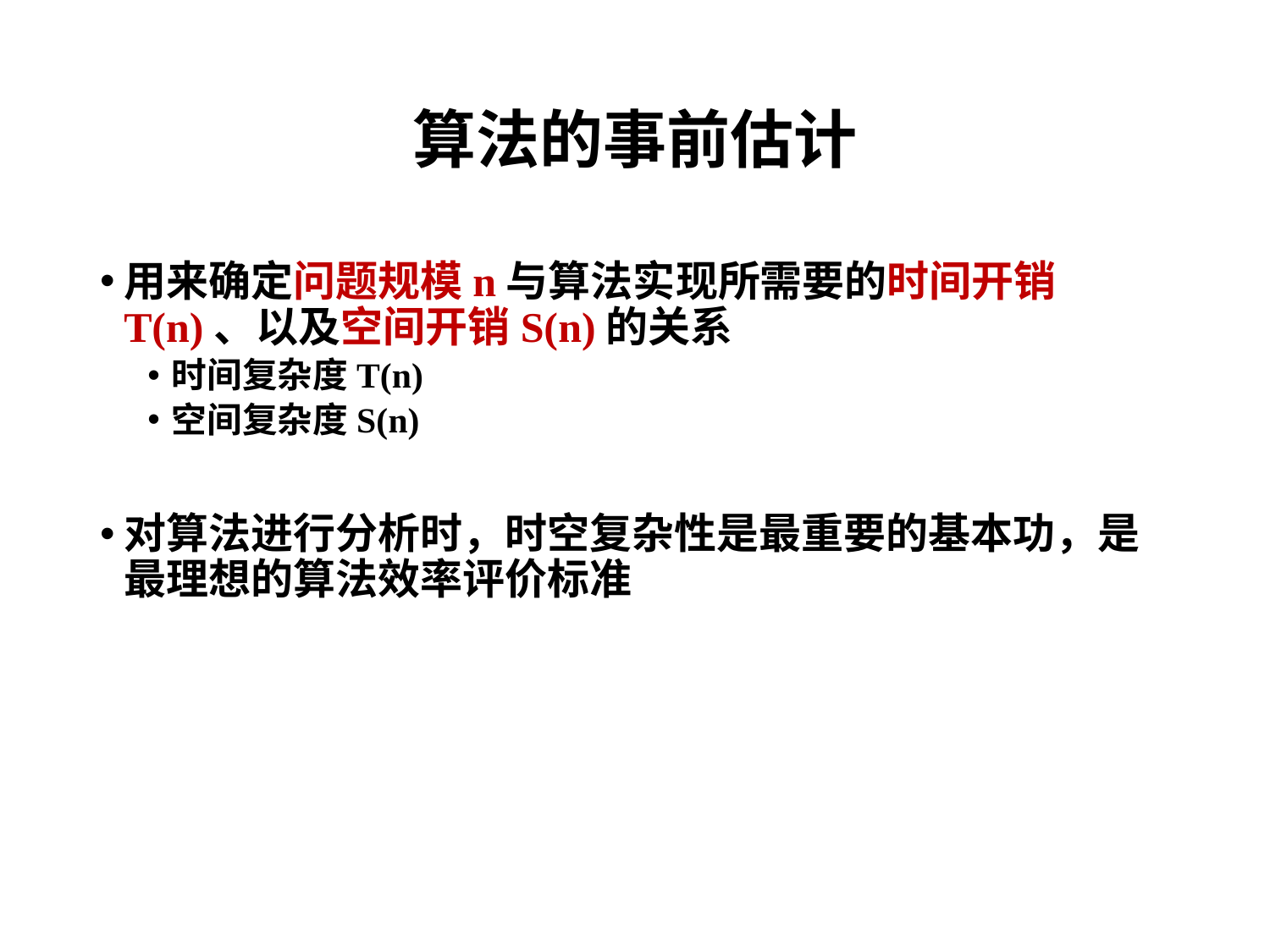

# 算法的事前估计
用来确定问题规模n与算法实现所需要的时间开销T(n)、以及空间开销S(n)的关系
时间复杂度T(n)
空间复杂度S(n)

对算法进行分析时，时空复杂性是最重要的基本功，是最理想的算法效率评价标准